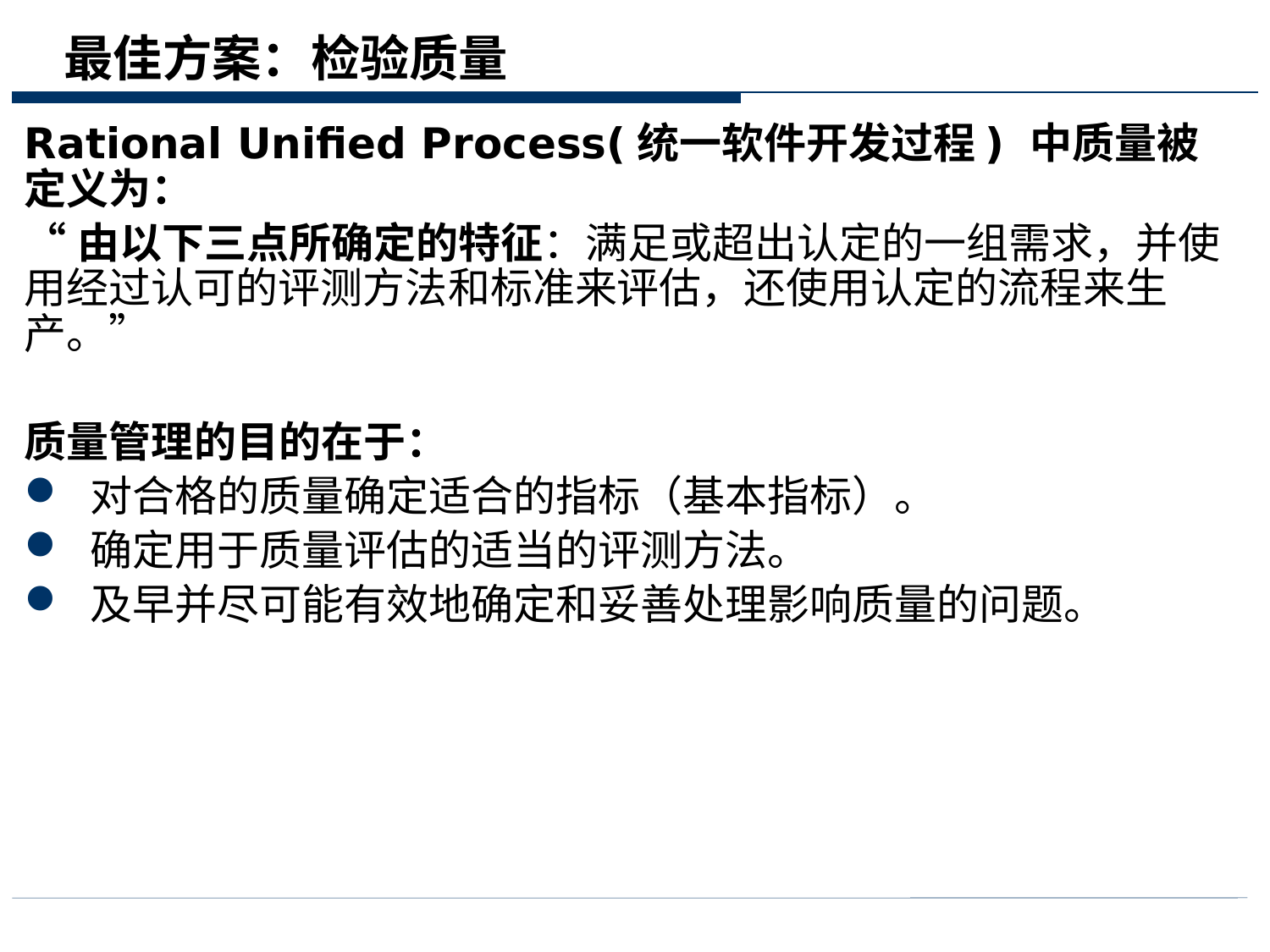

# 最佳方案：检验质量
Rational Unified Process(统一软件开发过程) 中质量被定义为：
“由以下三点所确定的特征：满足或超出认定的一组需求，并使用经过认可的评测方法和标准来评估，还使用认定的流程来生产。”

质量管理的目的在于：
对合格的质量确定适合的指标（基本指标）。
确定用于质量评估的适当的评测方法。
及早并尽可能有效地确定和妥善处理影响质量的问题。

13